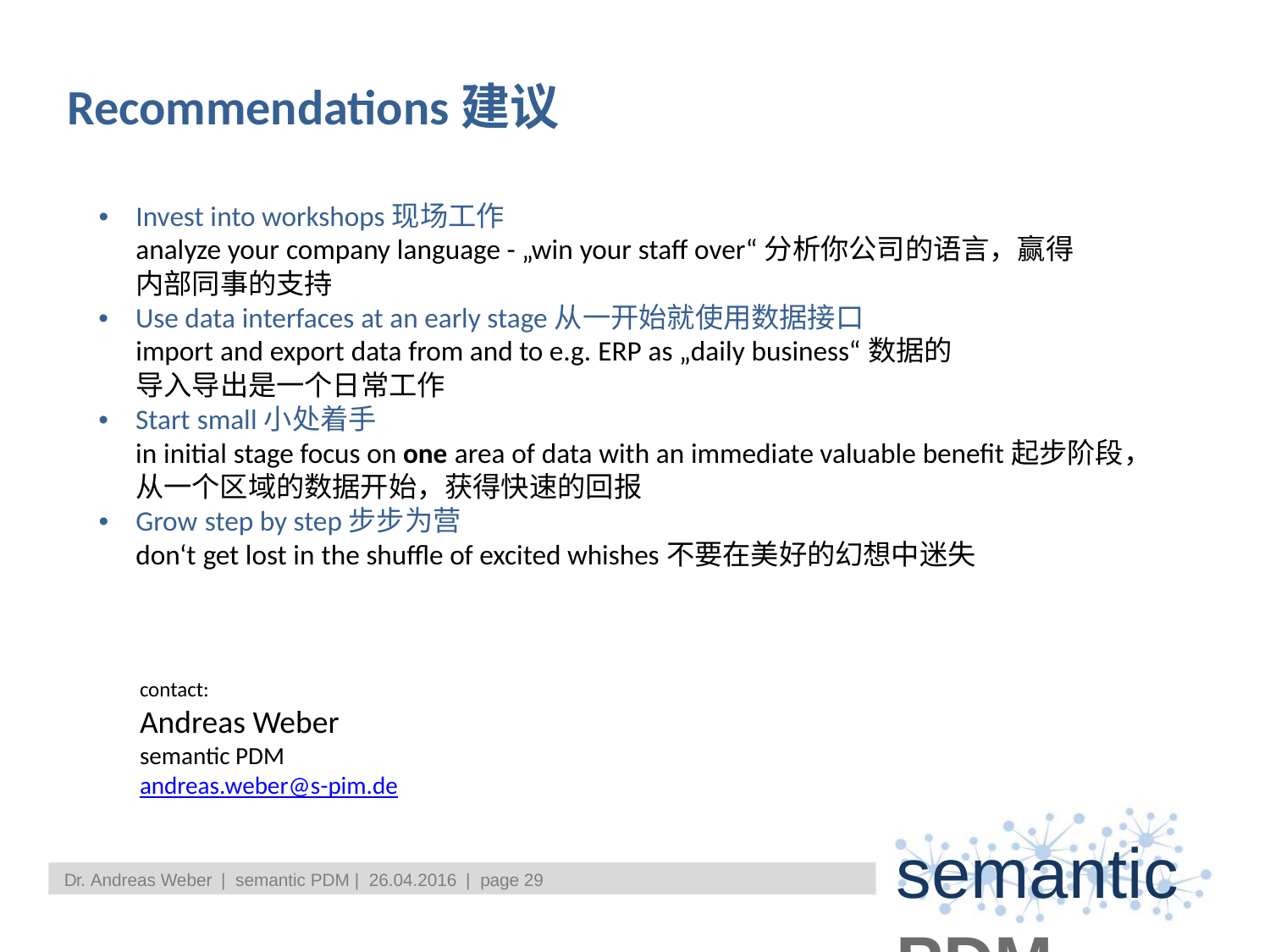

Recommendations建议
• Invest into workshops现场工作
analyze your company language - „win your staff over“分析你公司的语言，赢得内部同事的支持
• Use data interfaces at an early stage从一开始就使用数据接口
import and export data from and to e.g. ERP as „daily business“数据的导入导出是一个日常工作
• Start small小处着手
in initial stage focus on one area of data with an immediate valuable benefit起步阶段，从一个区域的数据开始，获得快速的回报
• Grow step by step步步为营
don‘t get lost in the shuffle of excited whishes不要在美好的幻想中迷失
contact:
Andreas Weber
semantic PDM
andreas.weber@s-pim.de
semantic PDM
Dr. Andreas Weber | semantic PDM | 26.04.2016 | page 29